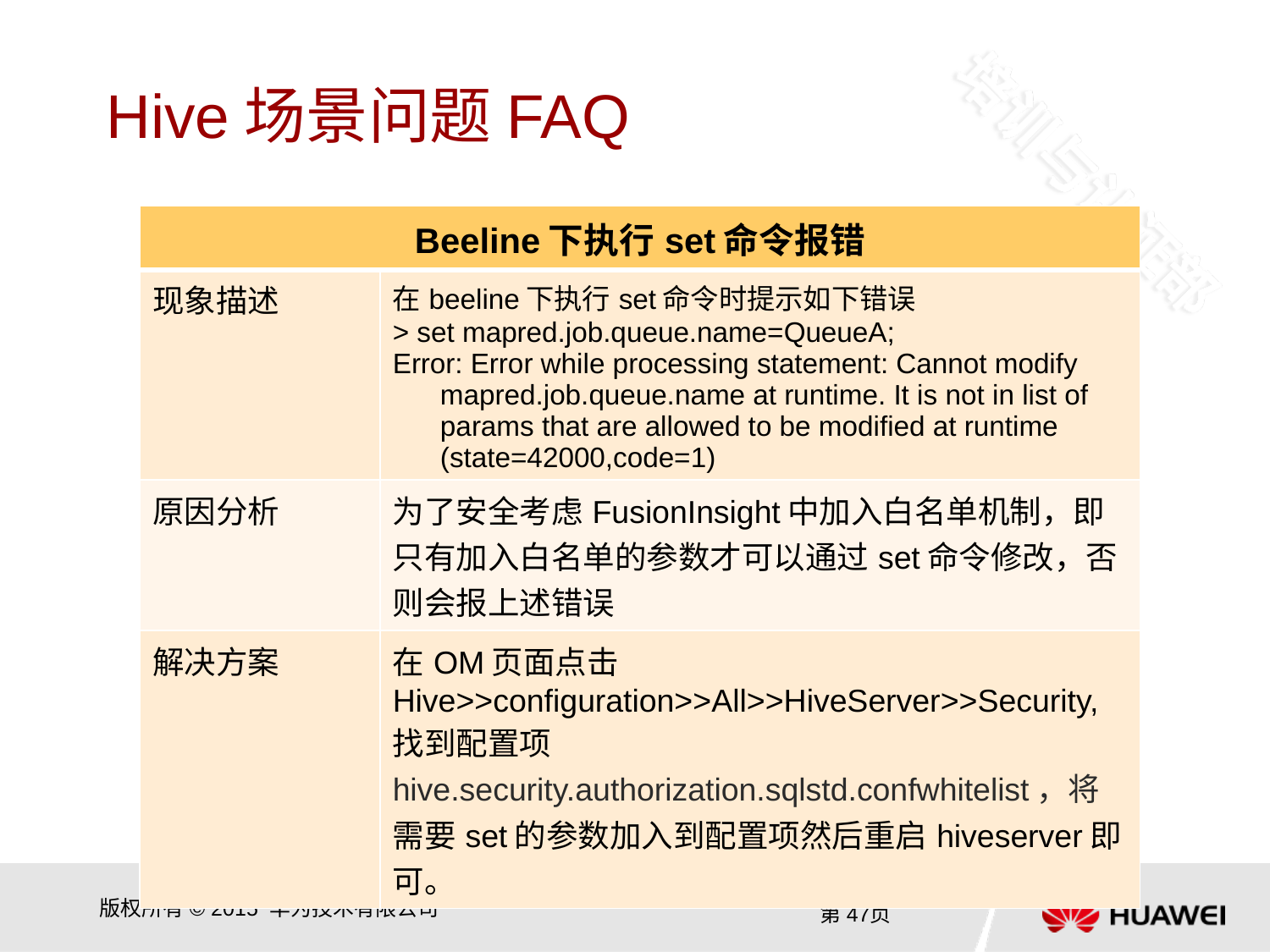

# Hive场景问题FAQ
| Beeline下执行set命令报错 |  |
| --- | --- |
| 现象描述 | 在beeline下执行set命令时提示如下错误 > set mapred.job.queue.name=QueueA; Error: Error while processing statement: Cannot modify mapred.job.queue.name at runtime. It is not in list of params that are allowed to be modified at runtime (state=42000,code=1) |
| 原因分析 | 为了安全考虑FusionInsight中加入白名单机制，即只有加入白名单的参数才可以通过set命令修改，否则会报上述错误 |
| 解决方案 | 在OM页面点击Hive>>configuration>>All>>HiveServer>>Security,找到配置项hive.security.authorization.sqlstd.confwhitelist，将需要set的参数加入到配置项然后重启hiveserver即可。 |